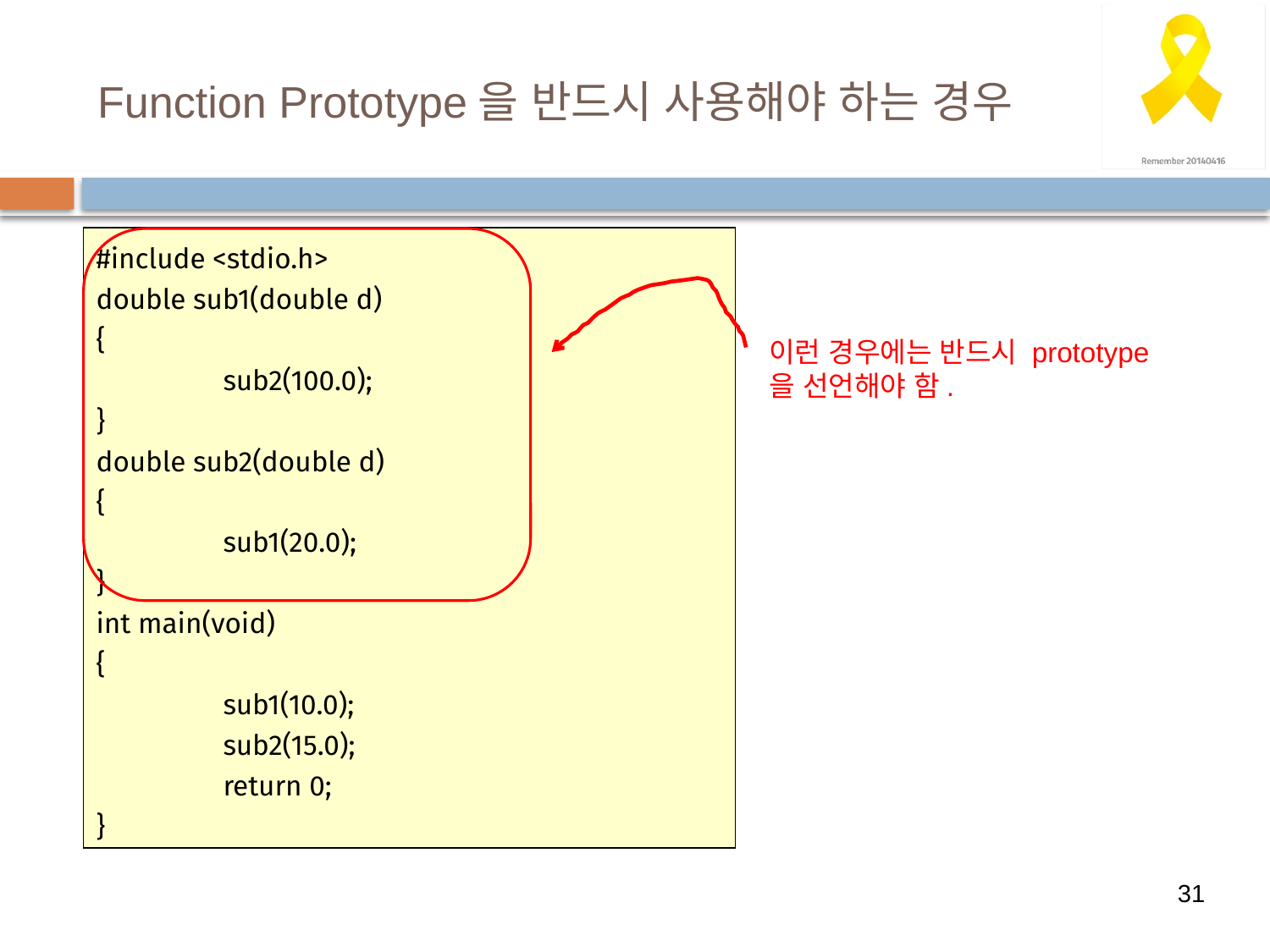

# Function Prototype을 반드시 사용해야 하는 경우
#include <stdio.h>
double sub1(double d)
{
	sub2(100.0);
}
double sub2(double d)
{
	sub1(20.0);
}
int main(void)
{
        	sub1(10.0);
	sub2(15.0);
	return 0;
}

이런 경우에는 반드시 prototype을 선언해야 함.
31